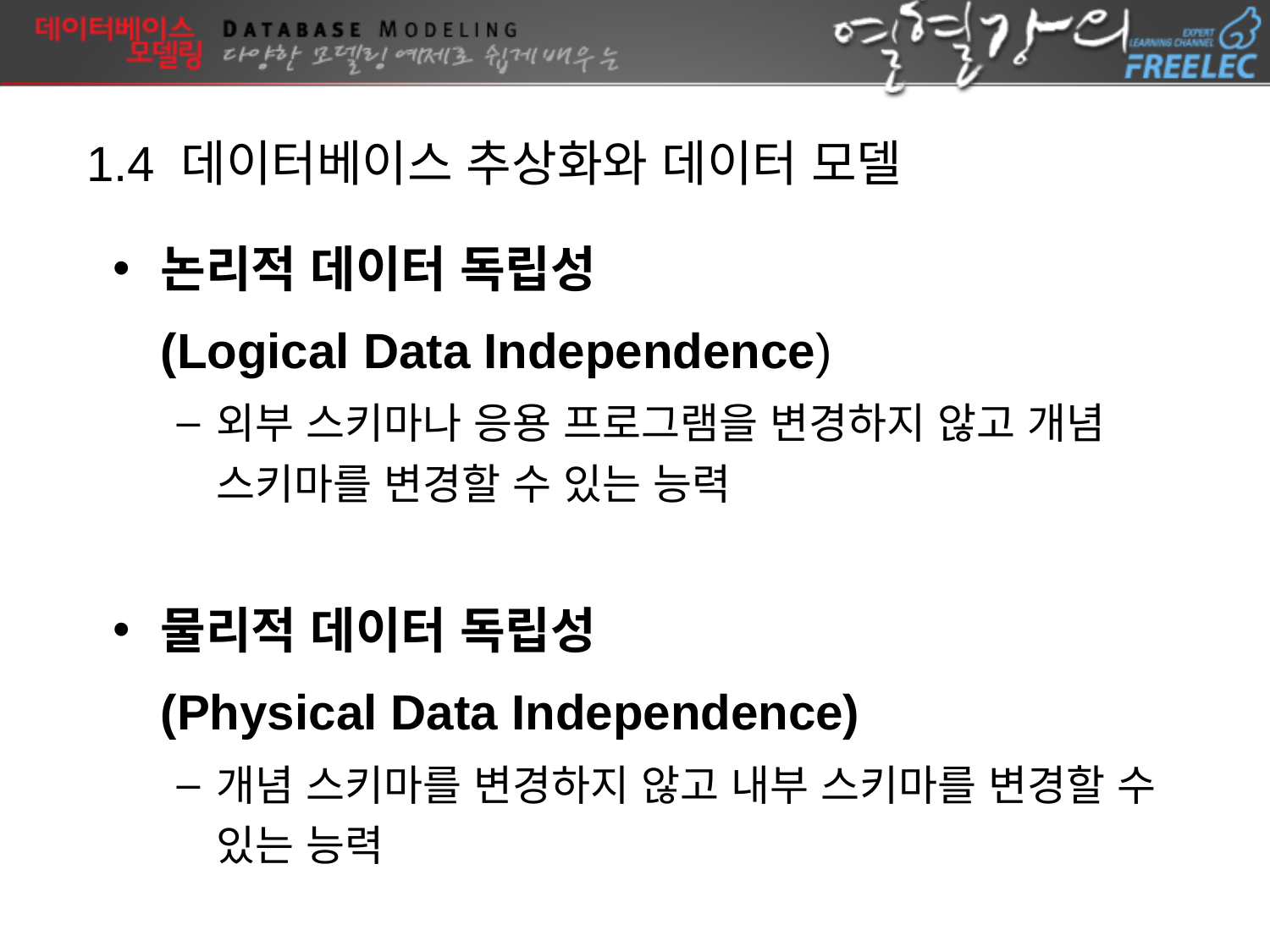

1.4 데이터베이스 추상화와 데이터 모델
논리적 데이터 독립성
	(Logical Data Independence)
외부 스키마나 응용 프로그램을 변경하지 않고 개념 스키마를 변경할 수 있는 능력

물리적 데이터 독립성
	(Physical Data Independence)
개념 스키마를 변경하지 않고 내부 스키마를 변경할 수 있는 능력